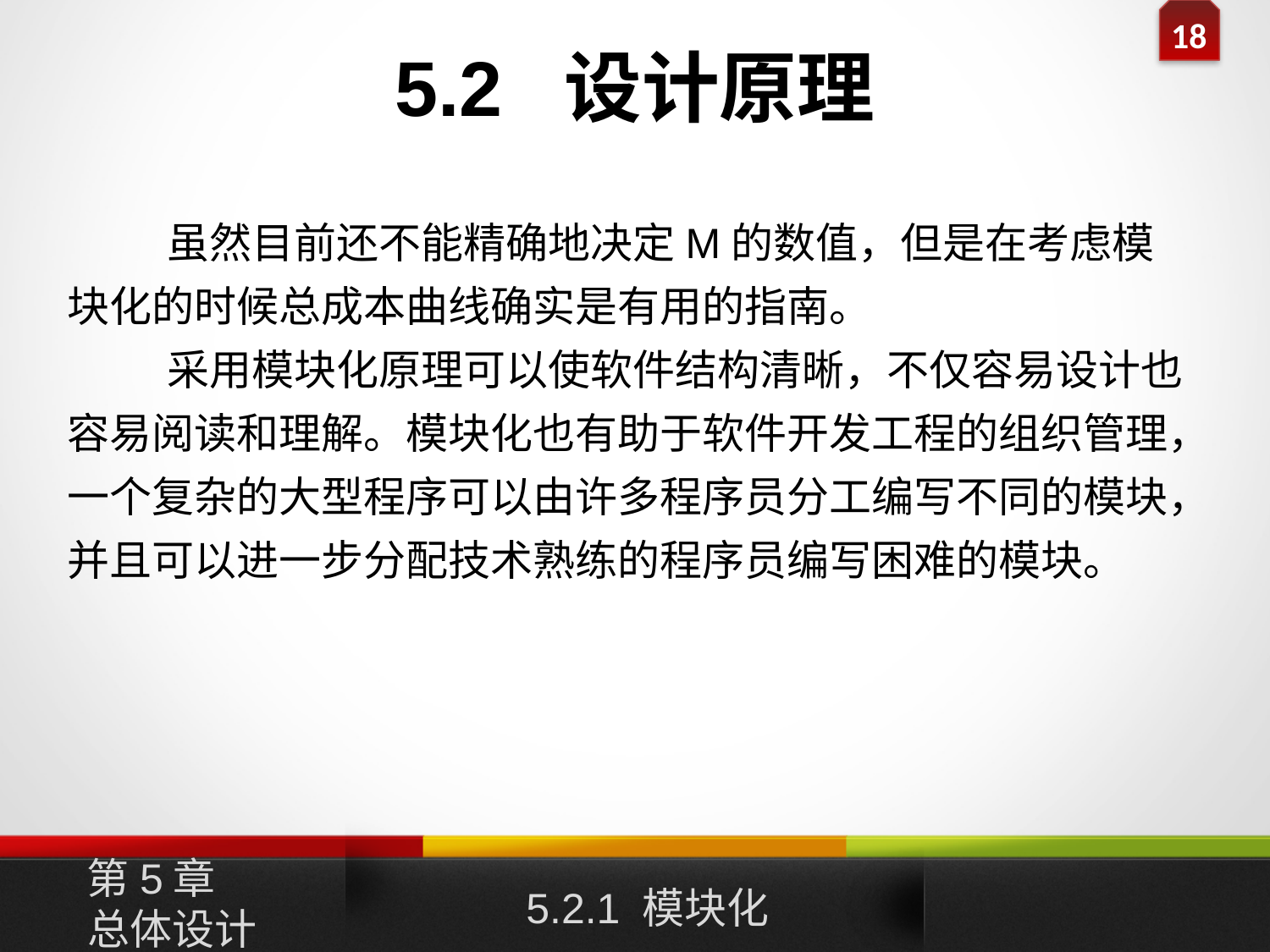

# 5.2  设计原理
虽然目前还不能精确地决定M的数值，但是在考虑模块化的时候总成本曲线确实是有用的指南。
采用模块化原理可以使软件结构清晰，不仅容易设计也容易阅读和理解。模块化也有助于软件开发工程的组织管理，一个复杂的大型程序可以由许多程序员分工编写不同的模块，并且可以进一步分配技术熟练的程序员编写困难的模块。
第5章
总体设计
5.2.1 模块化